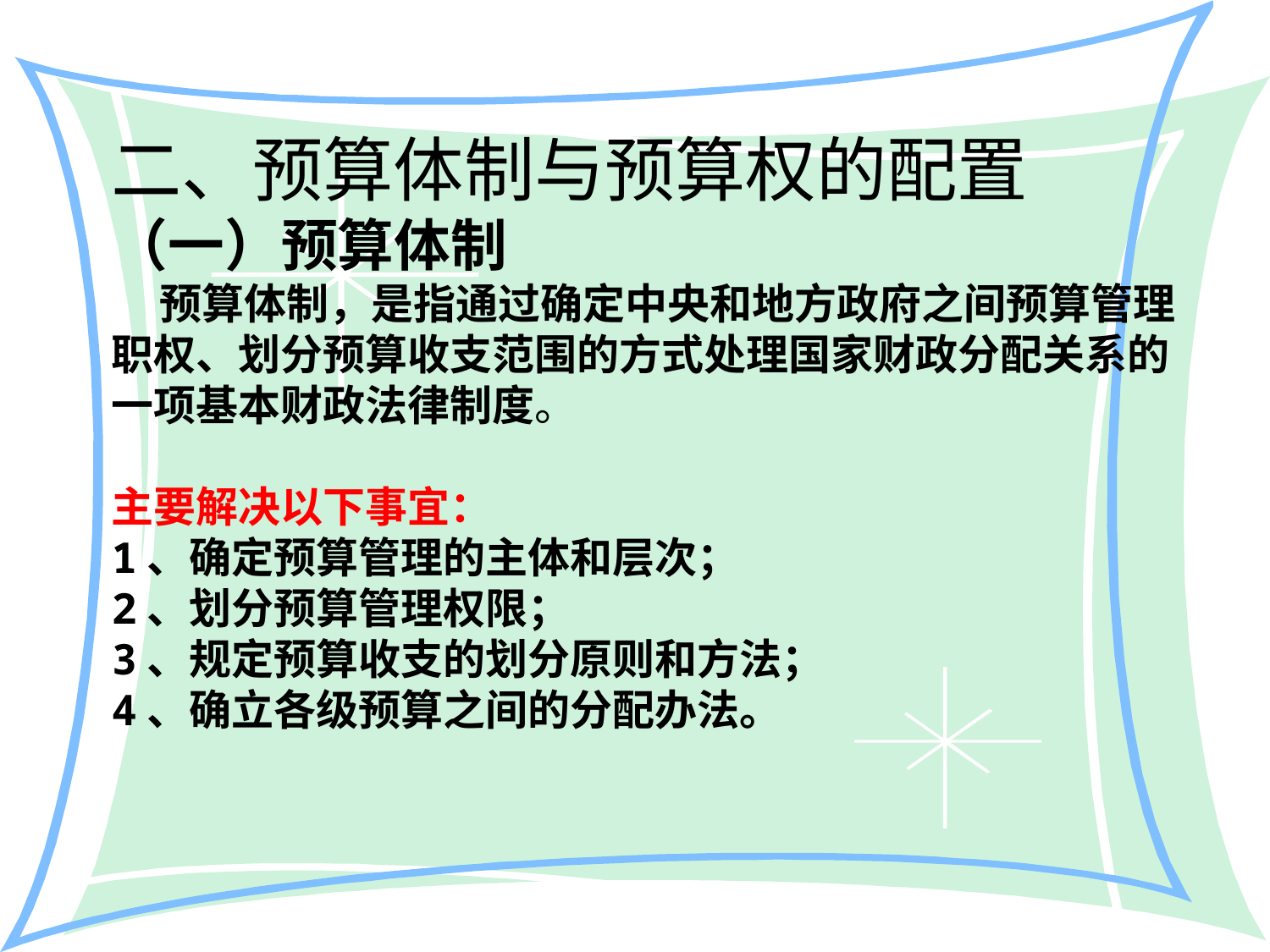

二、预算体制与预算权的配置
（一）预算体制
    预算体制，是指通过确定中央和地方政府之间预算管理职权、划分预算收支范围的方式处理国家财政分配关系的一项基本财政法律制度。

主要解决以下事宜：
1、确定预算管理的主体和层次；
2、划分预算管理权限；
3、规定预算收支的划分原则和方法；
4、确立各级预算之间的分配办法。